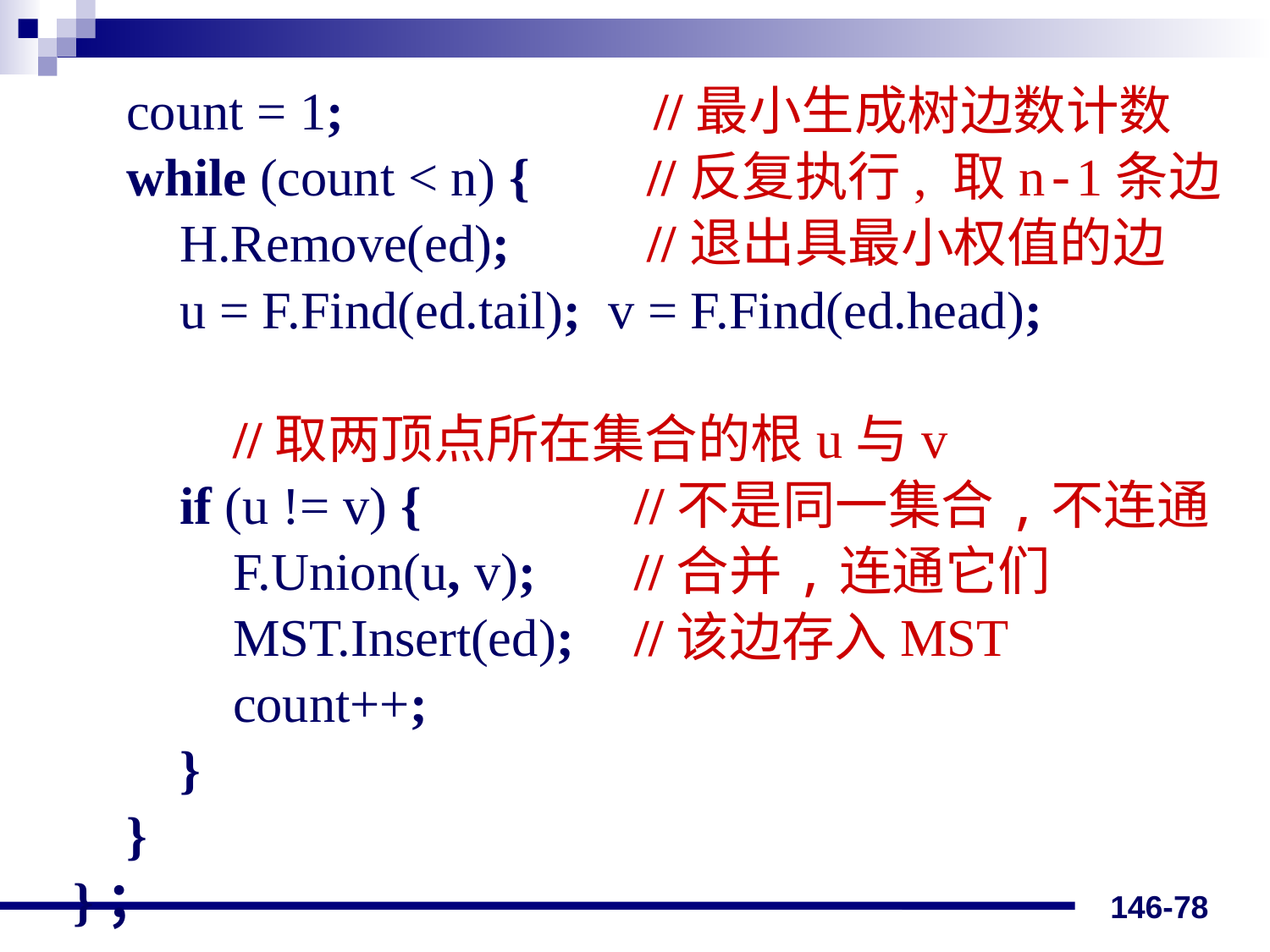

count = 1;	               //最小生成树边数计数
    while (count < n) {	     //反复执行, 取n-1条边
        H.Remove(ed);	     //退出具最小权值的边
        u = F.Find(ed.tail);  v = F.Find(ed.head);
            //取两顶点所在集合的根u与v
        if (u != v) {                //不是同一集合,不连通
            F.Union(u, v);	    //合并,连通它们
            MST.Insert(ed);	    //该边存入MST
            count++;
        }
    }
}；
146-78